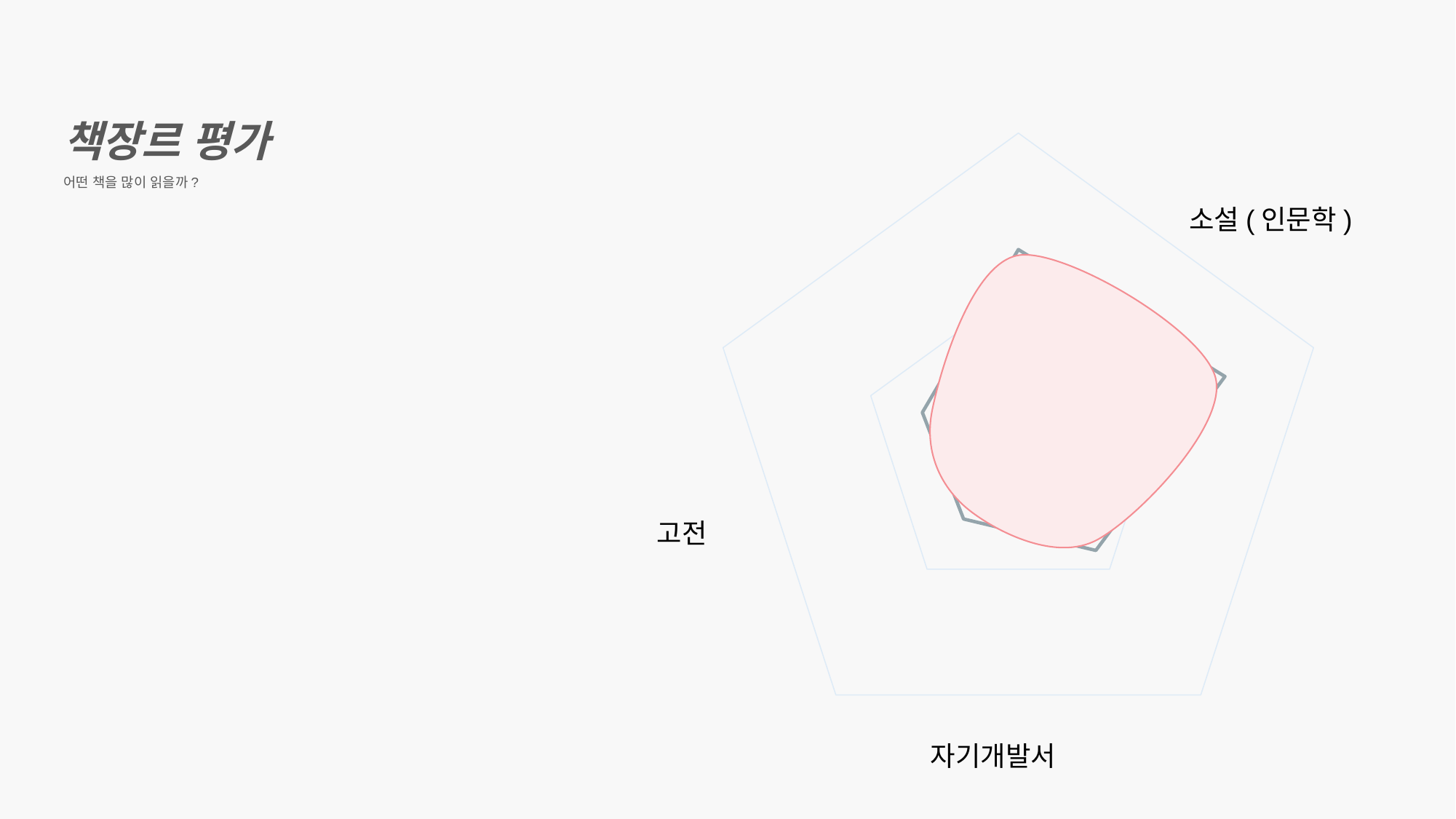

책장르 평가
어떤 책을 많이 읽을까?

### Chart

| Category | 계열 1 |
|---|---|
| 37377 | 25.0 |
| 37408 | 28.0 |
| 37438 | 17.0 |
| 37469 | 12.0 |
| 37500 | 13.0 |
소설(인문학)

고전
자기개발서